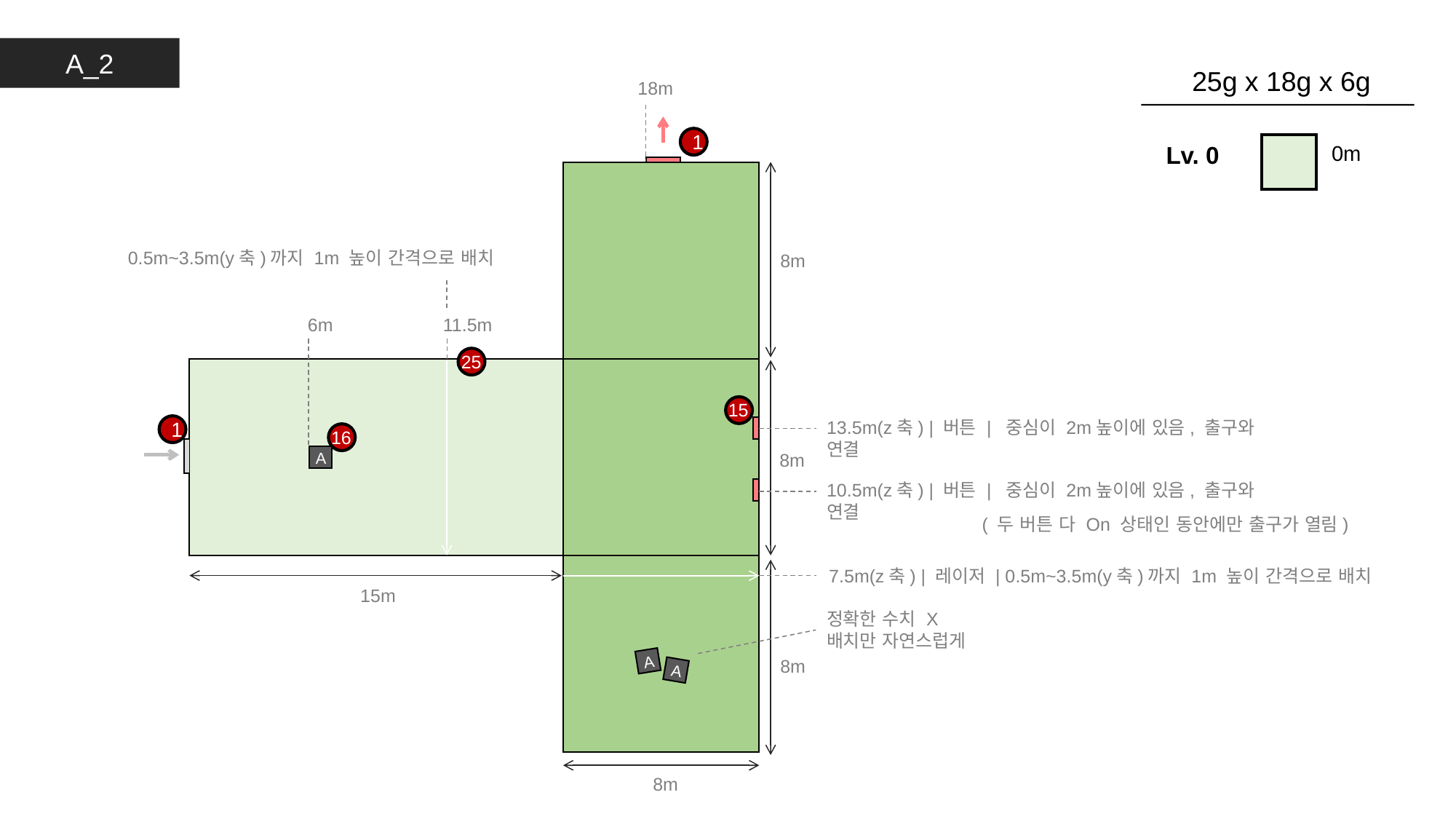

A_2
25g x 18g x 6g
18m

1
Lv. 0

0m

0.5m~3.5m(y축)까지 1m 높이 간격으로 배치
8m
6m
11.5m
25

15

13.5m(z축) | 버튼 |  중심이 2m높이에 있음, 출구와 연결
1

16

A

8m
10.5m(z축) | 버튼 |  중심이 2m높이에 있음, 출구와 연결

( 두 버튼 다 On 상태인 동안에만 출구가 열림)

7.5m(z축) | 레이저 | 0.5m~3.5m(y축)까지 1m 높이 간격으로 배치
15m
정확한 수치 X
배치만 자연스럽게
A

8m
A

8m